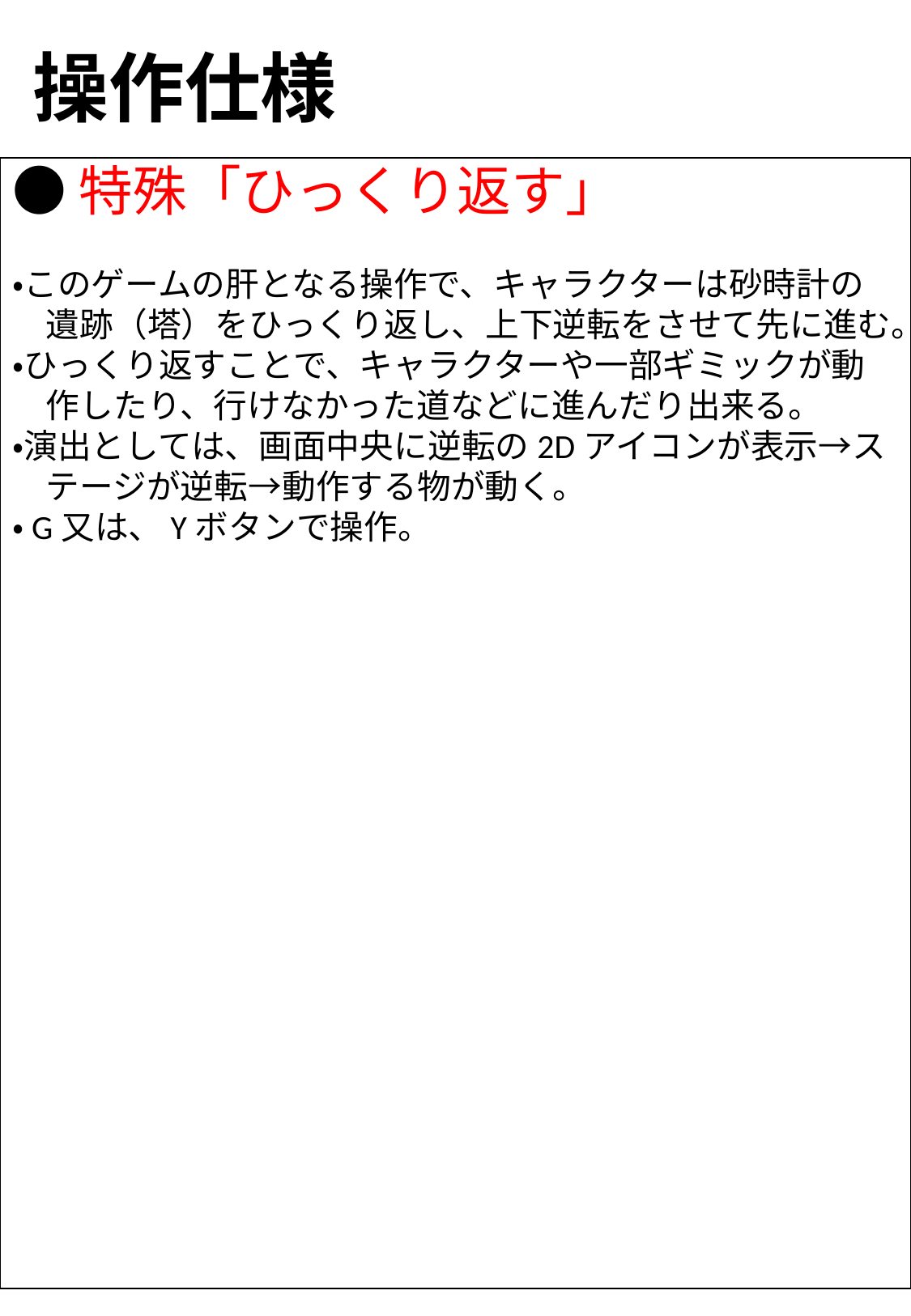

# 操作仕様
●特殊「ひっくり返す」

・このゲームの肝となる操作で、キャラクターは砂時計の
　遺跡（塔）をひっくり返し、上下逆転をさせて先に進む。
・ひっくり返すことで、キャラクターや一部ギミックが動
　作したり、行けなかった道などに進んだり出来る。
・演出としては、画面中央に逆転の2Dアイコンが表示→ス
　テージが逆転→動作する物が動く。
・G又は、Yボタンで操作。